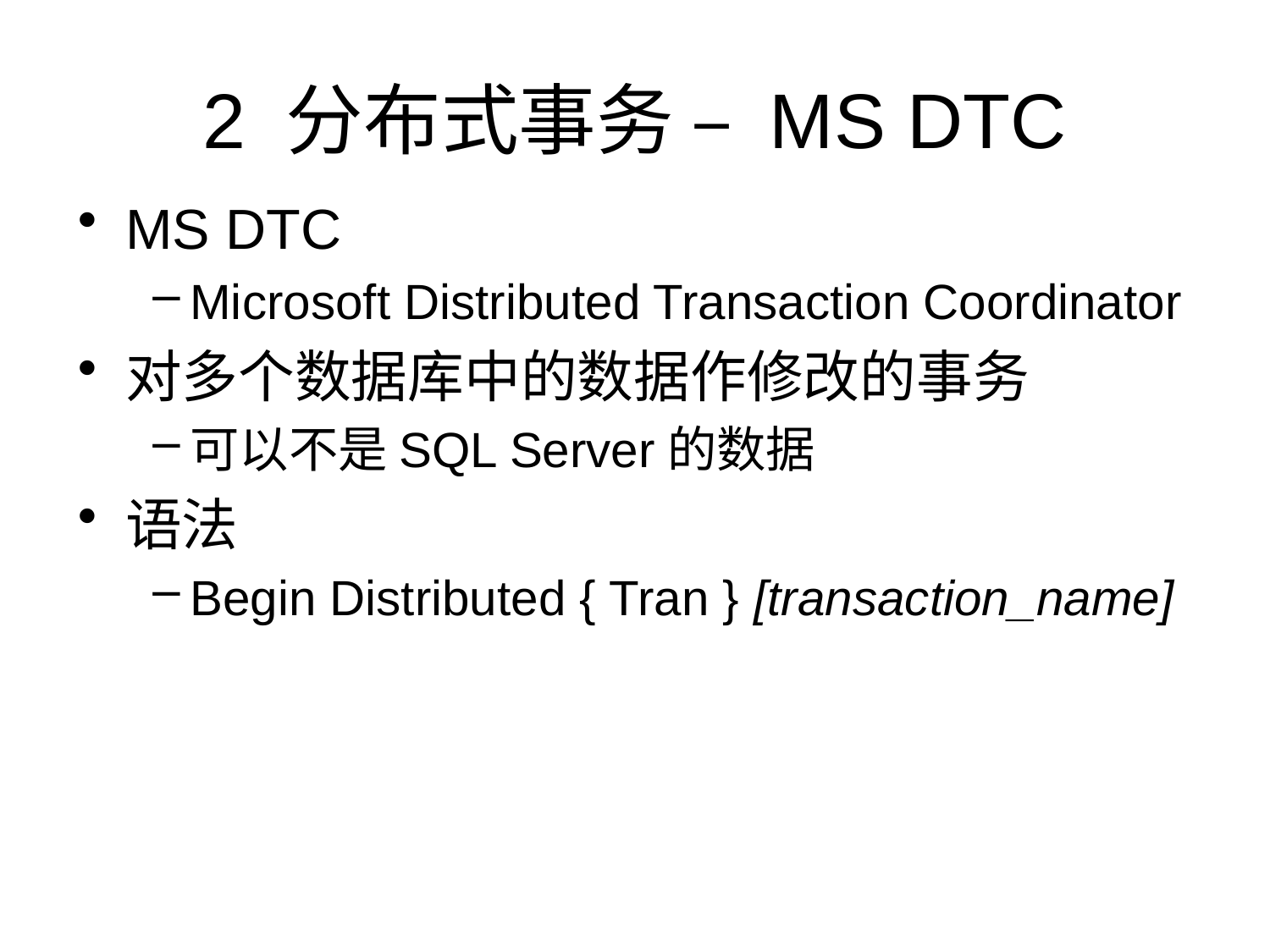

# 2 分布式事务 – MS DTC
MS DTC
Microsoft Distributed Transaction Coordinator
对多个数据库中的数据作修改的事务
可以不是SQL Server的数据
语法
Begin Distributed { Tran } [transaction_name]